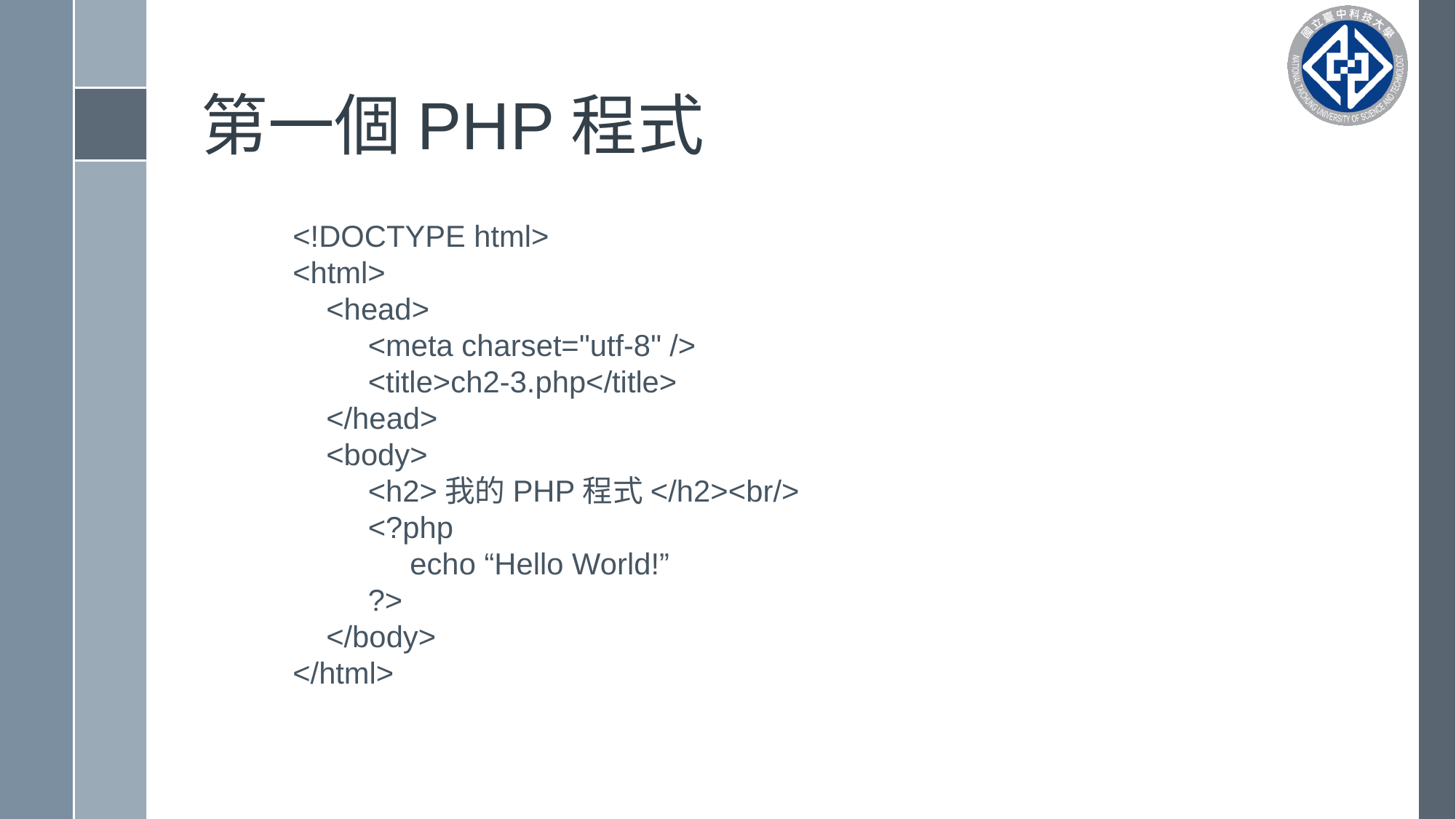

# 第一個PHP程式
<!DOCTYPE html>
<html>
    <head>
         <meta charset="utf-8" />
         <title>ch2-3.php</title>
    </head>
    <body>
         <h2>我的PHP程式</h2><br/>
         <?php
              echo “Hello World!”
         ?>
    </body>
</html>